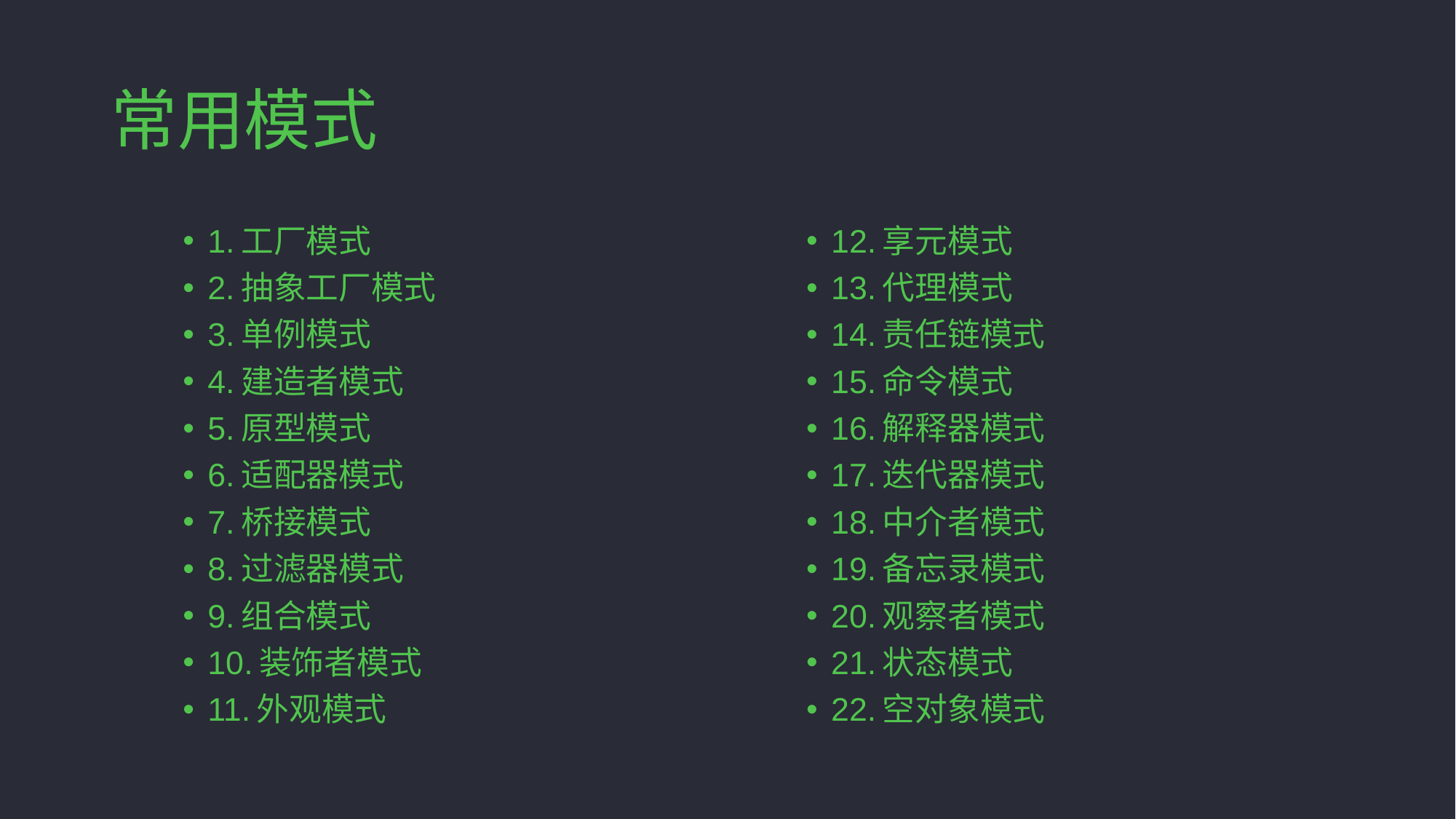

# 常用模式
1.工厂模式
2.抽象工厂模式
3.单例模式
4.建造者模式
5.原型模式
6.适配器模式
7.桥接模式
8.过滤器模式
9.组合模式
10.装饰者模式
11.外观模式
12.享元模式
13.代理模式
14.责任链模式
15.命令模式
16.解释器模式
17.迭代器模式
18.中介者模式
19.备忘录模式
20.观察者模式
21.状态模式
22.空对象模式